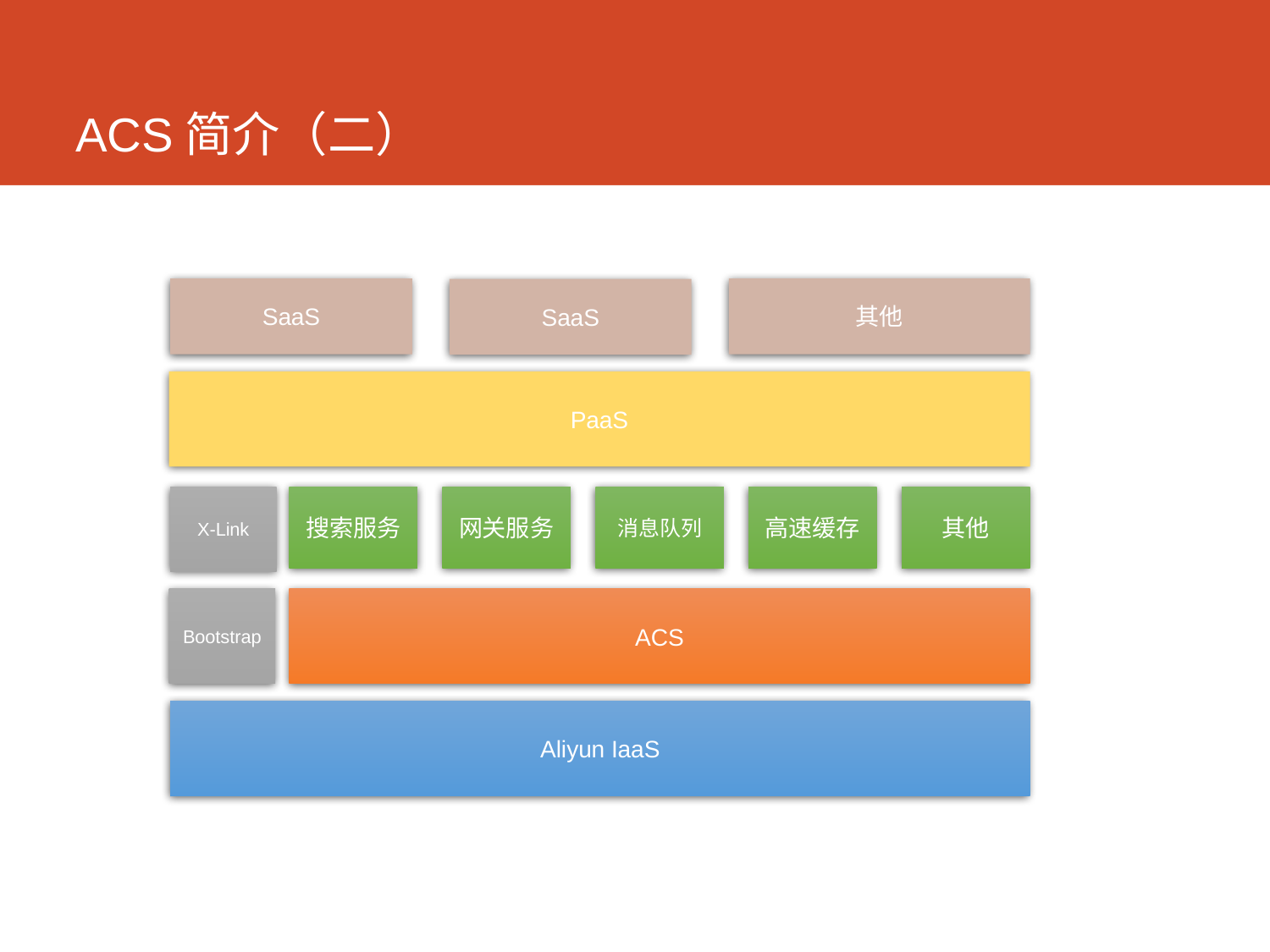

# ACS简介（二）
SaaS
其他
SaaS
PaaS
其他
X-Link
搜索服务
网关服务
消息队列
高速缓存
ACS
Bootstrap
Aliyun IaaS